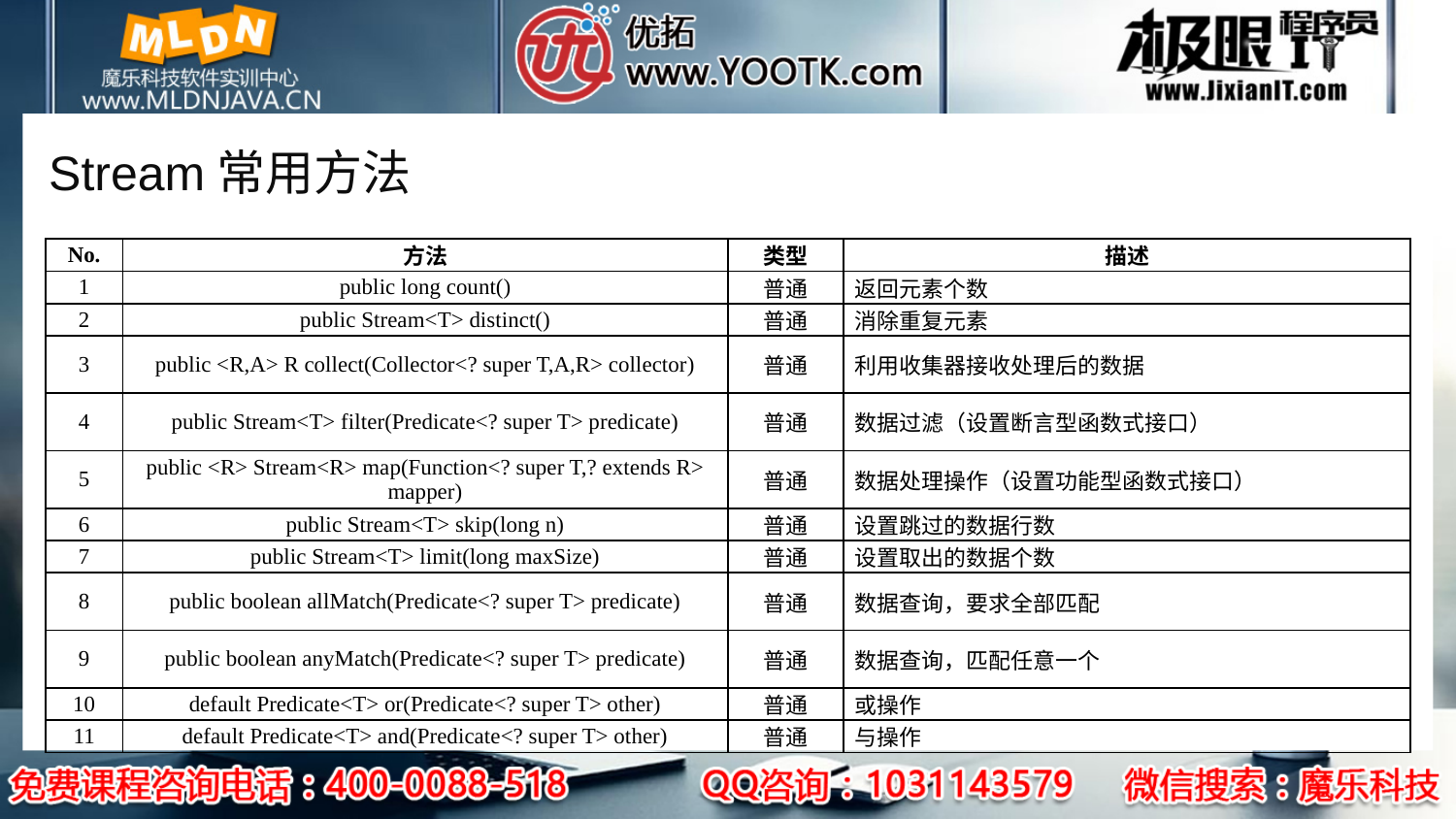

# Stream常用方法
| No. | 方法 | 类型 | 描述 |
| --- | --- | --- | --- |
| 1 | public long count() | 普通 | 返回元素个数 |
| 2 | public Stream<T> distinct() | 普通 | 消除重复元素 |
| 3 | public <R,A> R collect(Collector<? super T,A,R> collector) | 普通 | 利用收集器接收处理后的数据 |
| 4 | public Stream<T> filter(Predicate<? super T> predicate) | 普通 | 数据过滤（设置断言型函数式接口） |
| 5 | public <R> Stream<R> map(Function<? super T,? extends R> mapper) | 普通 | 数据处理操作（设置功能型函数式接口） |
| 6 | public Stream<T> skip(long n) | 普通 | 设置跳过的数据行数 |
| 7 | public Stream<T> limit(long maxSize) | 普通 | 设置取出的数据个数 |
| 8 | public boolean allMatch(Predicate<? super T> predicate) | 普通 | 数据查询，要求全部匹配 |
| 9 | public boolean anyMatch(Predicate<? super T> predicate) | 普通 | 数据查询，匹配任意一个 |
| 10 | default Predicate<T> or(Predicate<? super T> other) | 普通 | 或操作 |
| 11 | default Predicate<T> and(Predicate<? super T> other) | 普通 | 与操作 |